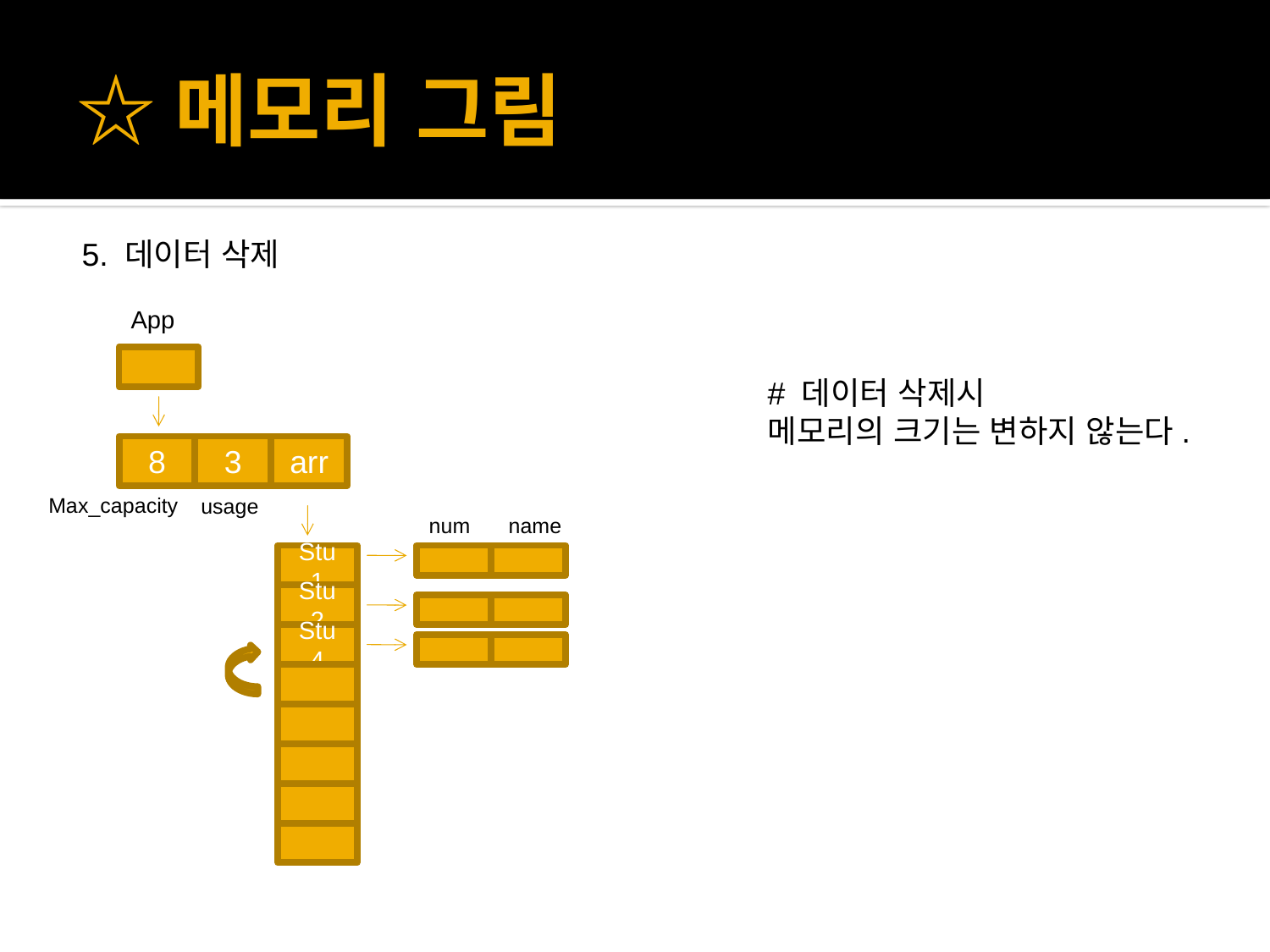

# ☆메모리 그림
5. 데이터 삭제
App

# 데이터 삭제시
메모리의 크기는 변하지 않는다.
8
3
arr
usage
Max_capacity
num
name
Stu 1

Stu 2

Stu 4